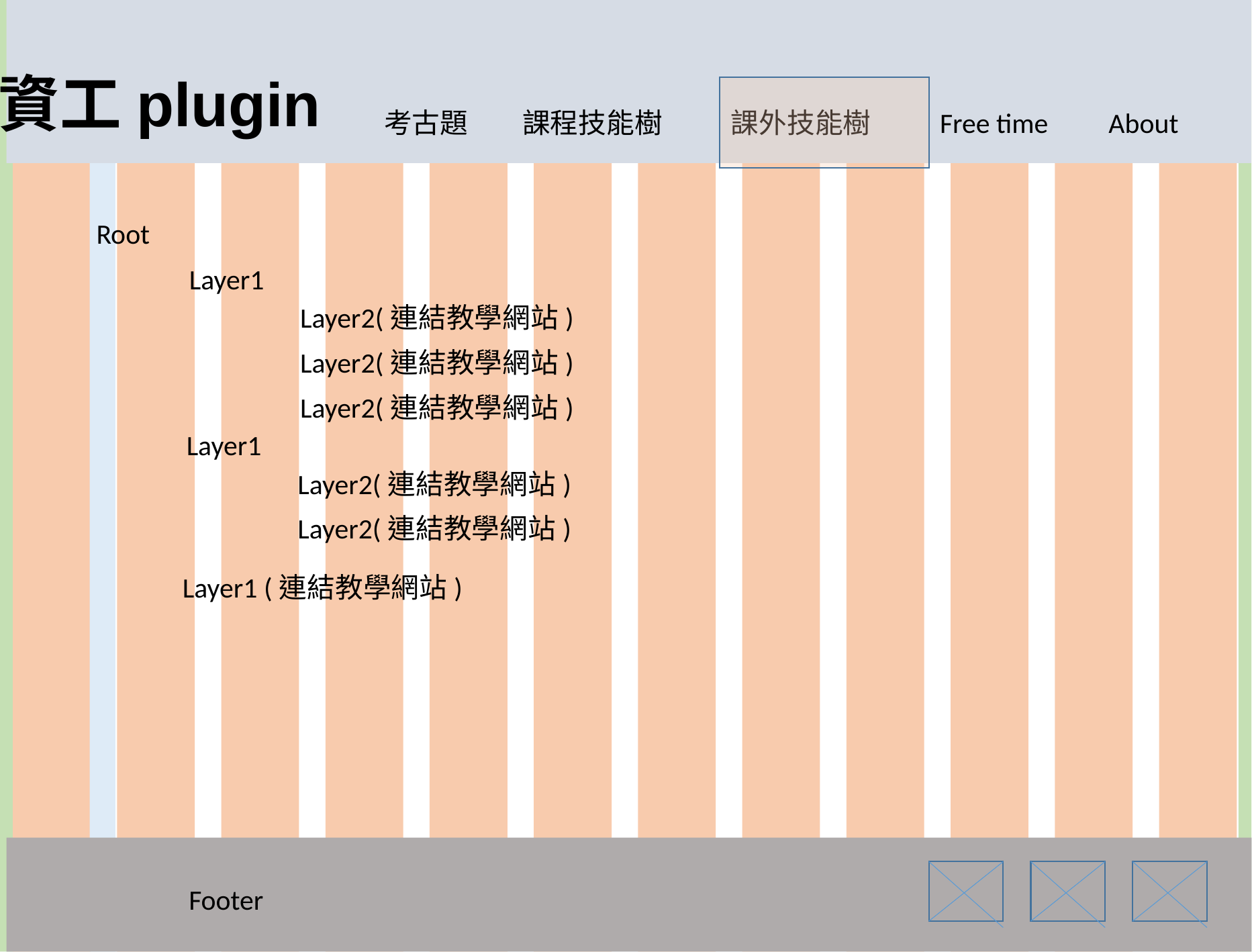

資工plugin

考古題
課程技能樹
課外技能樹
Free time
About
Root

Layer1
Layer2(連結教學網站)
考古題
Root
Layer2(連結教學網站)
Layer2(連結教學網站)
課程技能樹
Layer1
Layer2(連結教學網站)
Layer2(連結教學網站)
About
Layer1 (連結教學網站)
課外技能樹
Free time

Footer